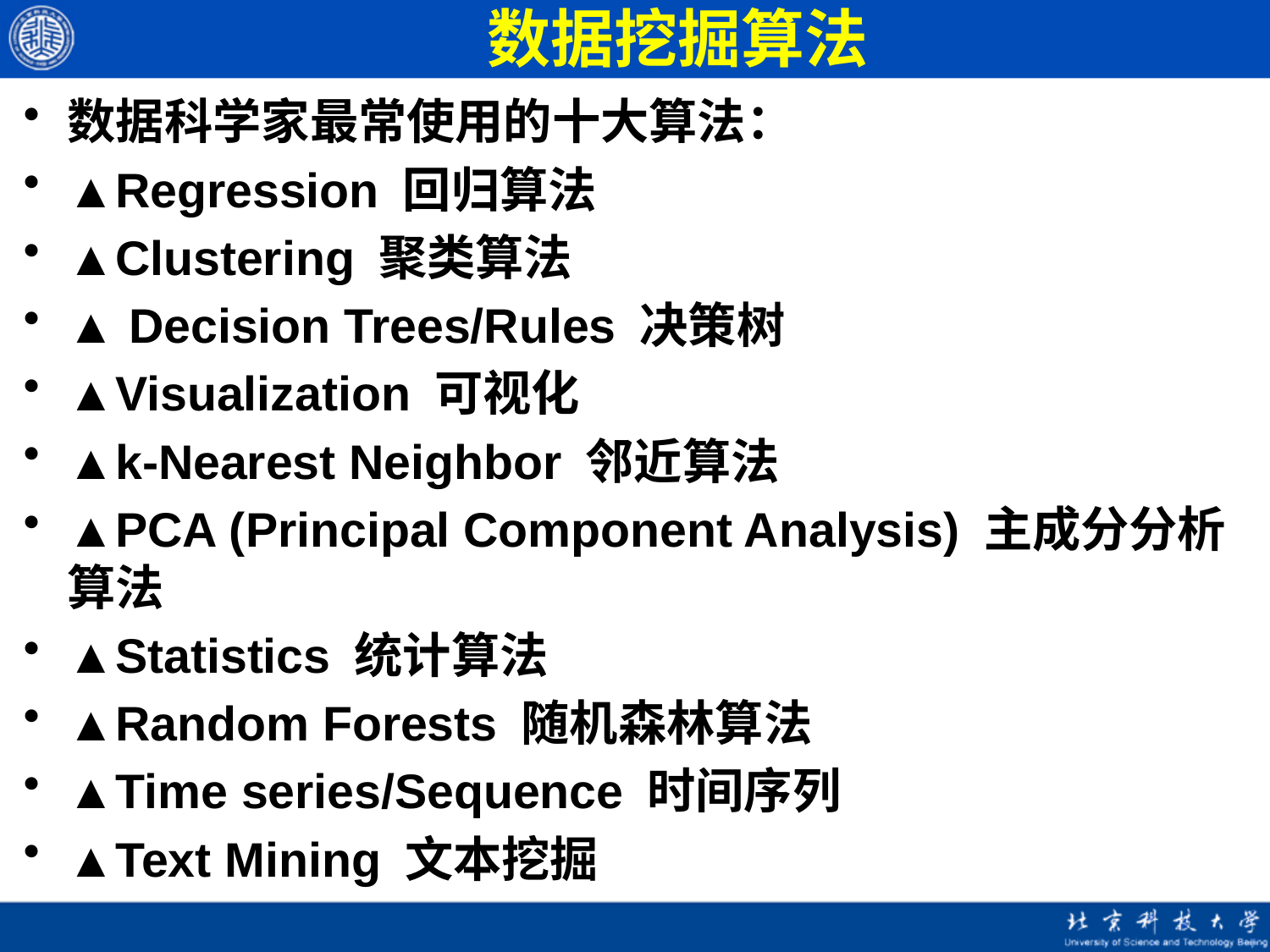

# 数据挖掘算法
数据科学家最常使用的十大算法：
▲Regression 回归算法
▲Clustering 聚类算法
▲ Decision Trees/Rules 决策树
▲Visualization 可视化
▲k-Nearest Neighbor 邻近算法
▲PCA (Principal Component Analysis) 主成分分析算法
▲Statistics 统计算法
▲Random Forests 随机森林算法
▲Time series/Sequence 时间序列
▲Text Mining 文本挖掘